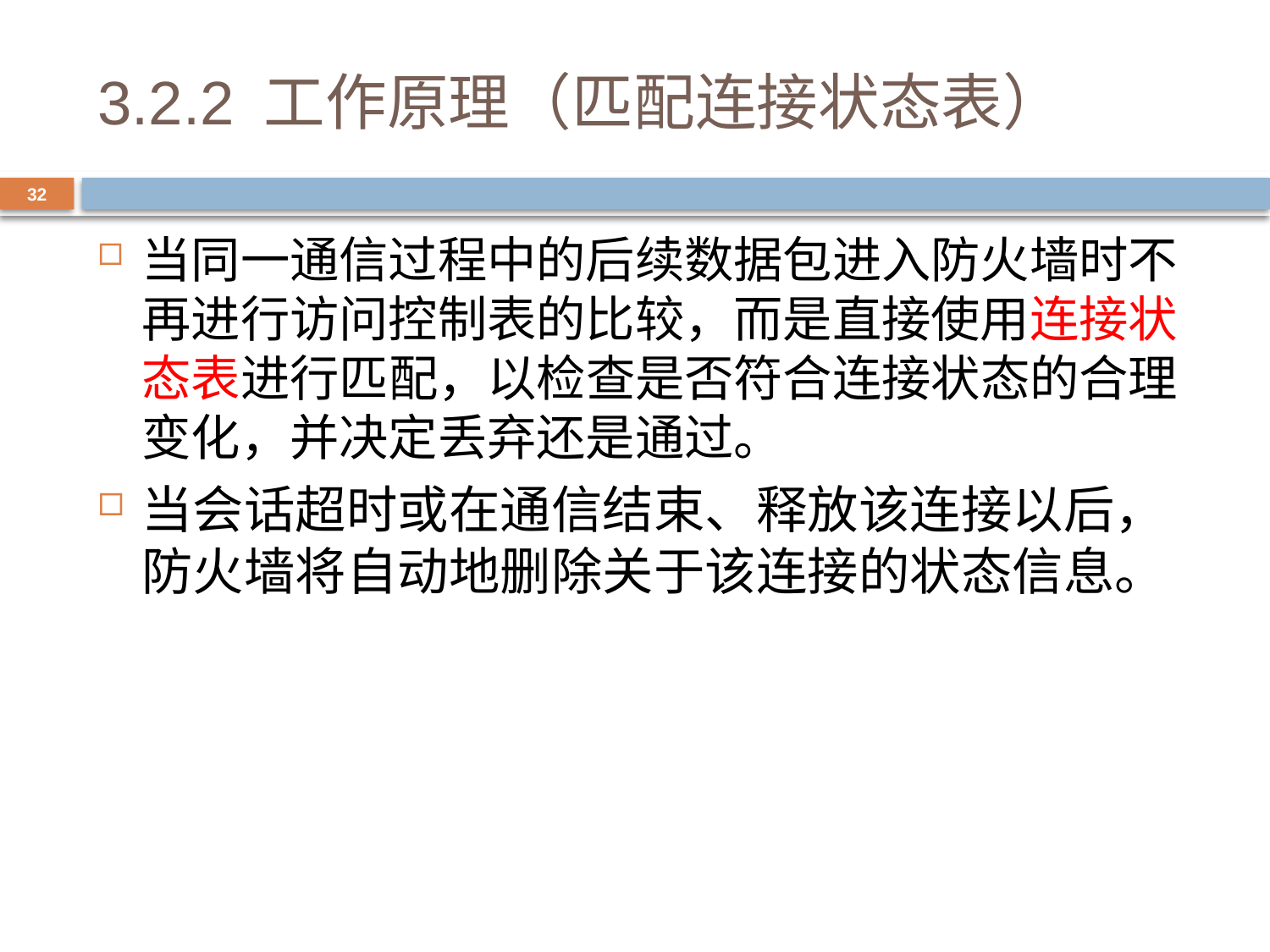

# 3.2.2 工作原理（匹配连接状态表）
32
当同一通信过程中的后续数据包进入防火墙时不再进行访问控制表的比较，而是直接使用连接状态表进行匹配，以检查是否符合连接状态的合理变化，并决定丢弃还是通过。
当会话超时或在通信结束、释放该连接以后，防火墙将自动地删除关于该连接的状态信息。